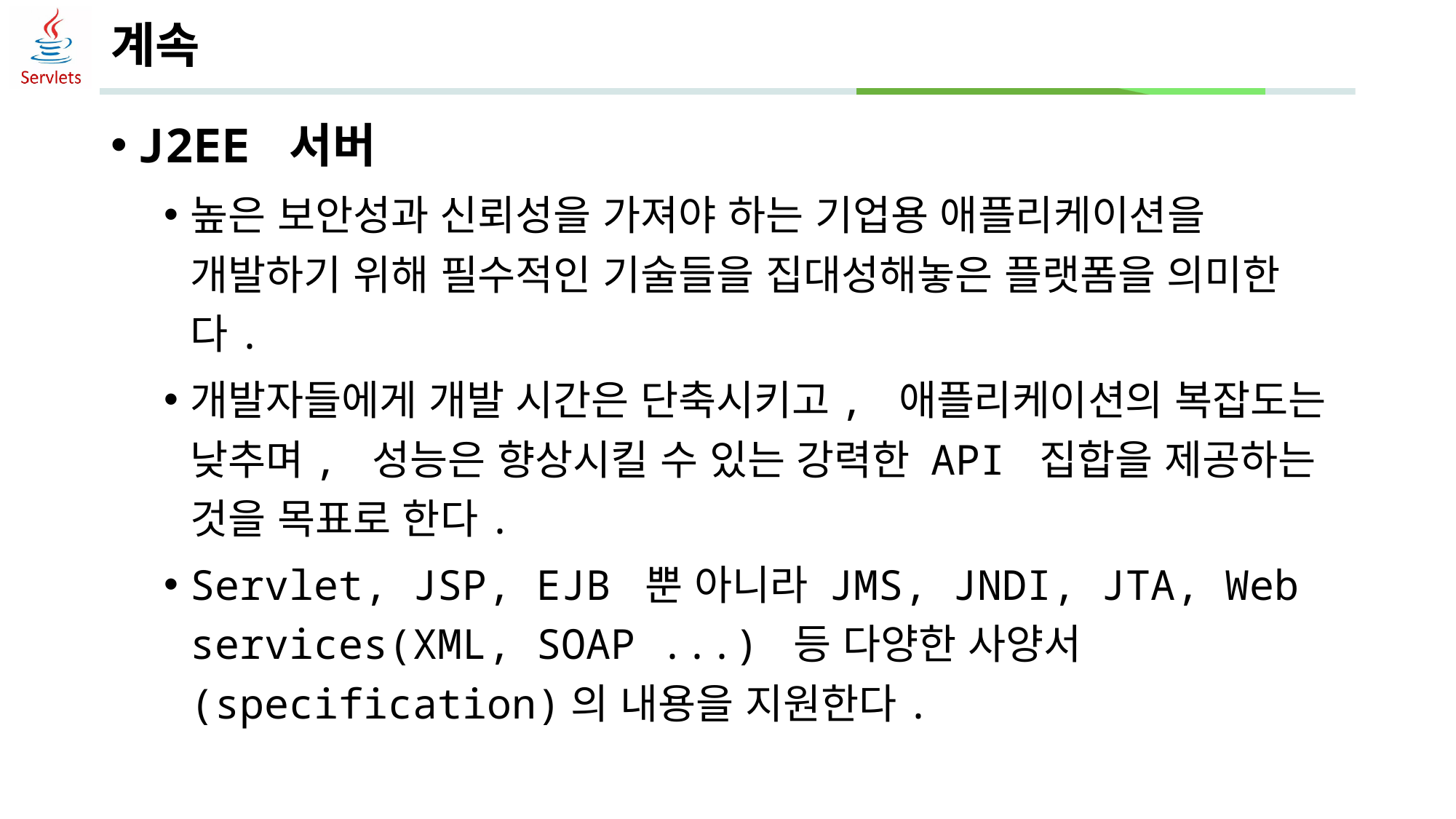

# 계속
J2EE 서버
높은 보안성과 신뢰성을 가져야 하는 기업용 애플리케이션을 개발하기 위해 필수적인 기술들을 집대성해놓은 플랫폼을 의미한다.
개발자들에게 개발 시간은 단축시키고, 애플리케이션의 복잡도는 낮추며, 성능은 향상시킬 수 있는 강력한 API 집합을 제공하는 것을 목표로 한다.
Servlet, JSP, EJB 뿐 아니라 JMS, JNDI, JTA, Web services(XML, SOAP ...) 등 다양한 사양서(specification)의 내용을 지원한다.